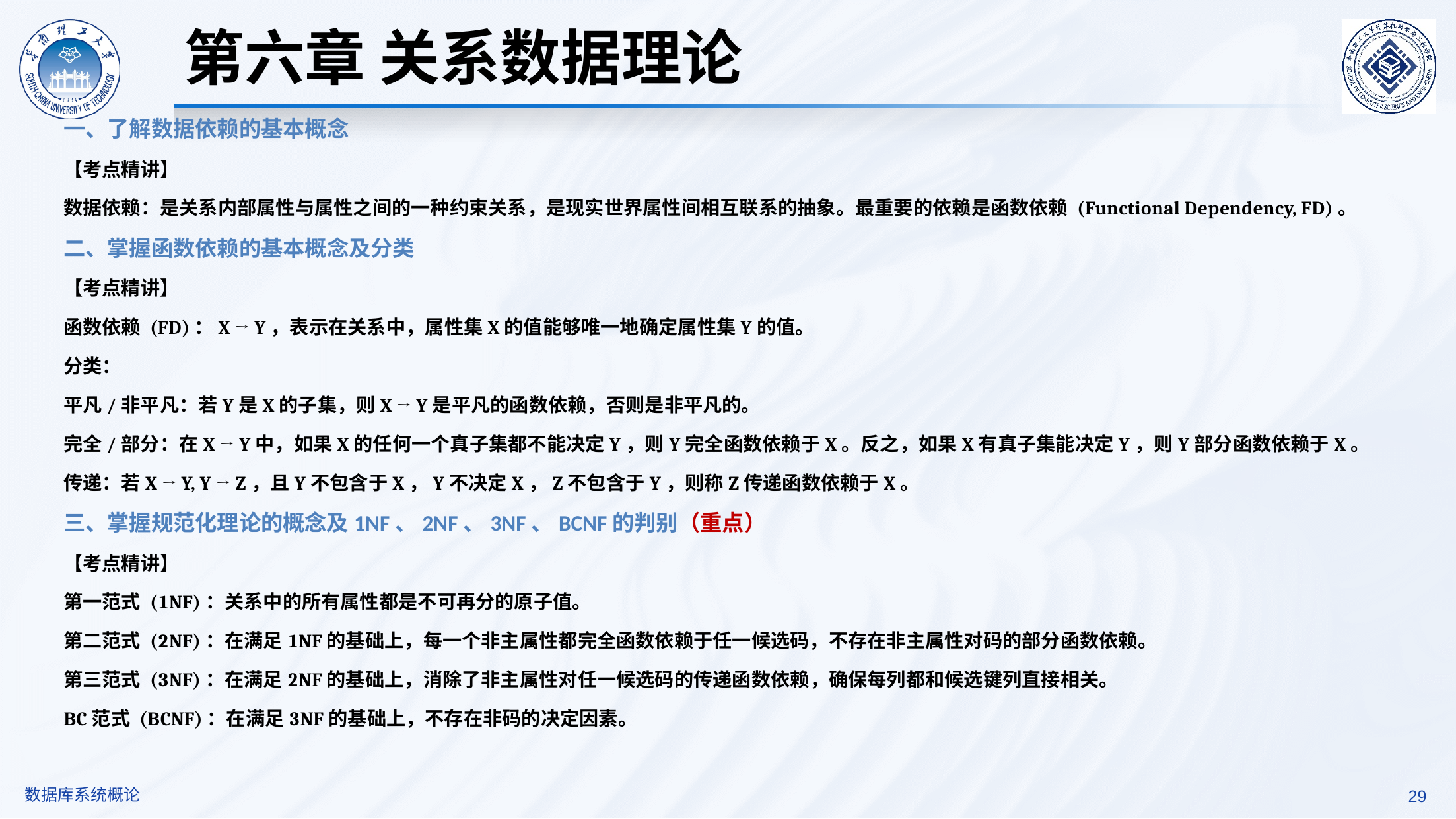

第六章 关系数据理论
一、了解数据依赖的基本概念
【考点精讲】
数据依赖：是关系内部属性与属性之间的一种约束关系，是现实世界属性间相互联系的抽象。最重要的依赖是函数依赖 (Functional Dependency, FD)。
二、掌握函数依赖的基本概念及分类
【考点精讲】
函数依赖 (FD)：X → Y，表示在关系中，属性集X的值能够唯一地确定属性集Y的值。
分类：
平凡/非平凡：若Y是X的子集，则X → Y是平凡的函数依赖，否则是非平凡的。
完全/部分：在X → Y中，如果X的任何一个真子集都不能决定Y，则Y完全函数依赖于X。反之，如果X有真子集能决定Y，则Y部分函数依赖于X。
传递：若X → Y, Y → Z，且Y不包含于X，Y不决定X，Z不包含于Y，则称Z传递函数依赖于X。
三、掌握规范化理论的概念及1NF、2NF、3NF、BCNF的判别（重点）
【考点精讲】
第一范式 (1NF)：关系中的所有属性都是不可再分的原子值。
第二范式 (2NF)：在满足1NF的基础上，每一个非主属性都完全函数依赖于任一候选码，不存在非主属性对码的部分函数依赖。
第三范式 (3NF)：在满足2NF的基础上，消除了非主属性对任一候选码的传递函数依赖，确保每列都和候选键列直接相关。
BC范式 (BCNF)：在满足3NF的基础上，不存在非码的决定因素。